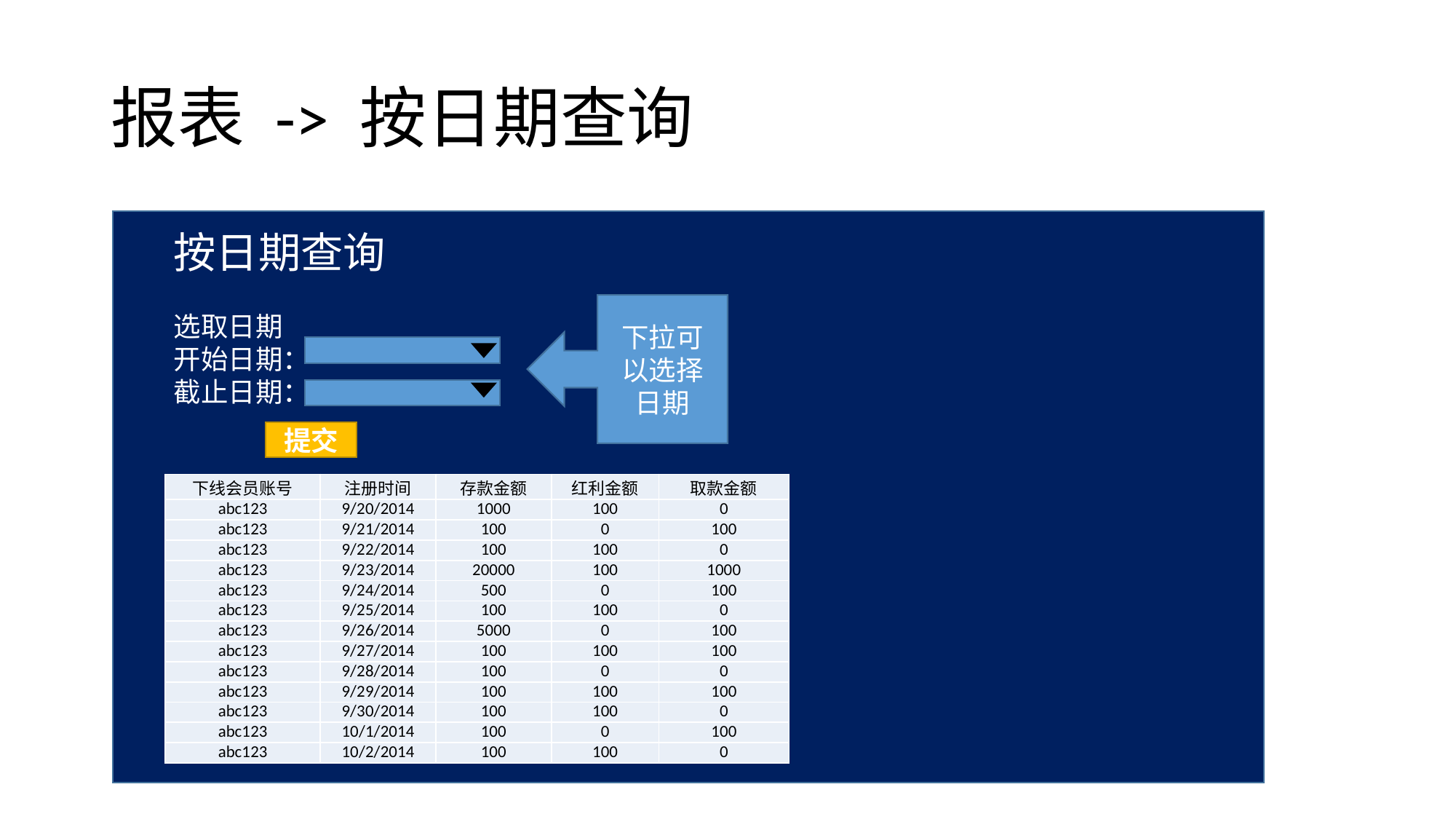

报表 -> 按日期查询
       按日期查询

       选取日期
       开始日期：
       截止日期：

下拉可以选择日期

提交
| 下线会员账号 | 注册时间 | 存款金额 | 红利金额 | 取款金额 |
| --- | --- | --- | --- | --- |
| abc123 | 9/20/2014 | 1000 | 100 | 0 |
| abc123 | 9/21/2014 | 100 | 0 | 100 |
| abc123 | 9/22/2014 | 100 | 100 | 0 |
| abc123 | 9/23/2014 | 20000 | 100 | 1000 |
| abc123 | 9/24/2014 | 500 | 0 | 100 |
| abc123 | 9/25/2014 | 100 | 100 | 0 |
| abc123 | 9/26/2014 | 5000 | 0 | 100 |
| abc123 | 9/27/2014 | 100 | 100 | 100 |
| abc123 | 9/28/2014 | 100 | 0 | 0 |
| abc123 | 9/29/2014 | 100 | 100 | 100 |
| abc123 | 9/30/2014 | 100 | 100 | 0 |
| abc123 | 10/1/2014 | 100 | 0 | 100 |
| abc123 | 10/2/2014 | 100 | 100 | 0 |